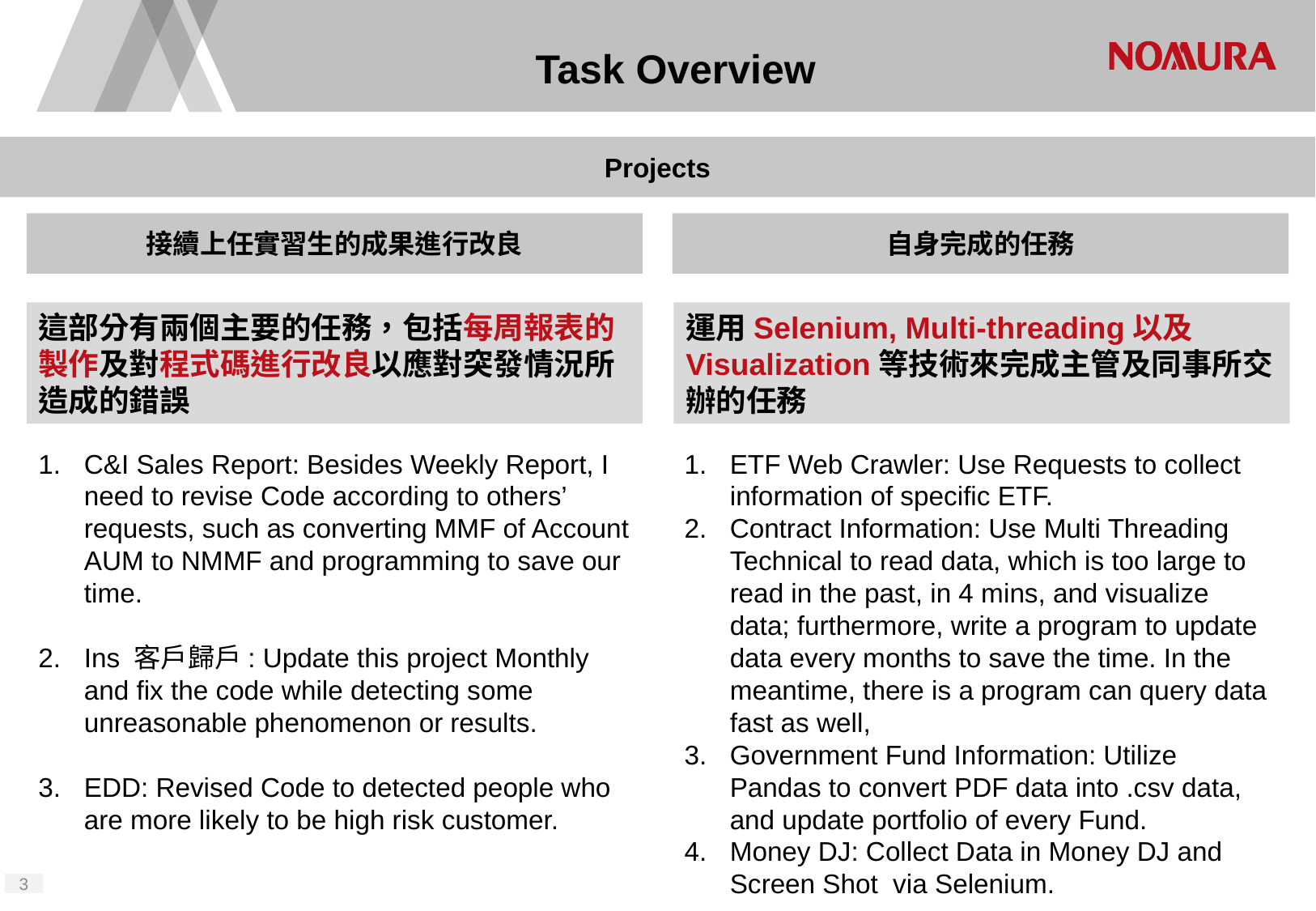

Task Overview
Projects
接續上任實習生的成果進行改良
自身完成的任務
這部分有兩個主要的任務，包括每周報表的製作及對程式碼進行改良以應對突發情況所造成的錯誤
運用Selenium, Multi-threading以及Visualization等技術來完成主管及同事所交辦的任務
C&I Sales Report: Besides Weekly Report, I need to revise Code according to others’ requests, such as converting MMF of Account AUM to NMMF and programming to save our time.

Ins 客戶歸戶: Update this project Monthly and fix the code while detecting some unreasonable phenomenon or results.

EDD: Revised Code to detected people who are more likely to be high risk customer.
ETF Web Crawler: Use Requests to collect information of specific ETF.
Contract Information: Use Multi Threading Technical to read data, which is too large to read in the past, in 4 mins, and visualize data; furthermore, write a program to update data every months to save the time. In the meantime, there is a program can query data fast as well,
Government Fund Information: Utilize Pandas to convert PDF data into .csv data, and update portfolio of every Fund.
Money DJ: Collect Data in Money DJ and Screen Shot  via Selenium.
3